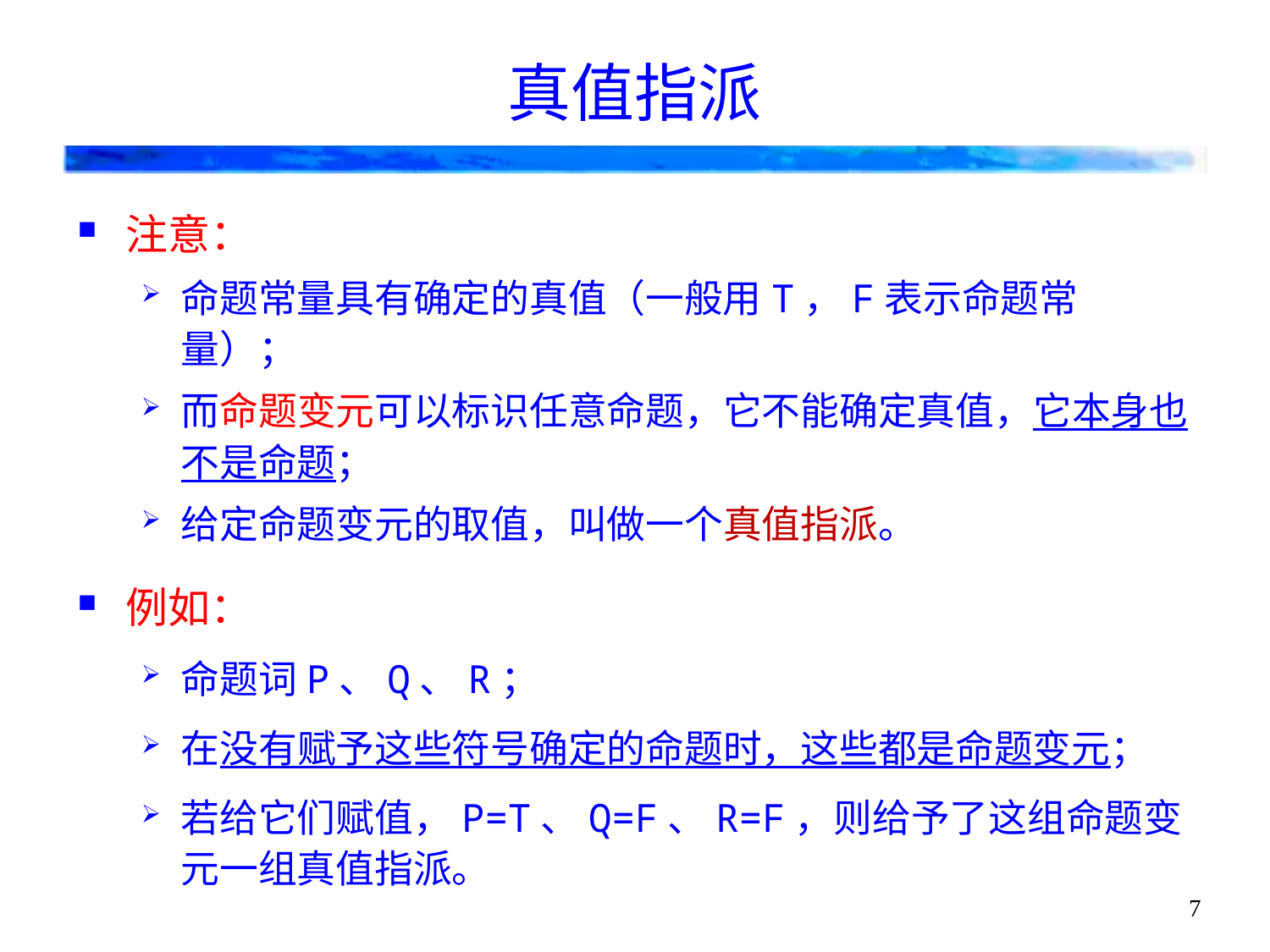

# 真值指派
注意：
命题常量具有确定的真值（一般用T，F表示命题常量）；
而命题变元可以标识任意命题，它不能确定真值，它本身也不是命题；
给定命题变元的取值，叫做一个真值指派。
例如：
命题词P、Q、R；
在没有赋予这些符号确定的命题时，这些都是命题变元；
若给它们赋值，P=T、Q=F、R=F，则给予了这组命题变元一组真值指派。
7